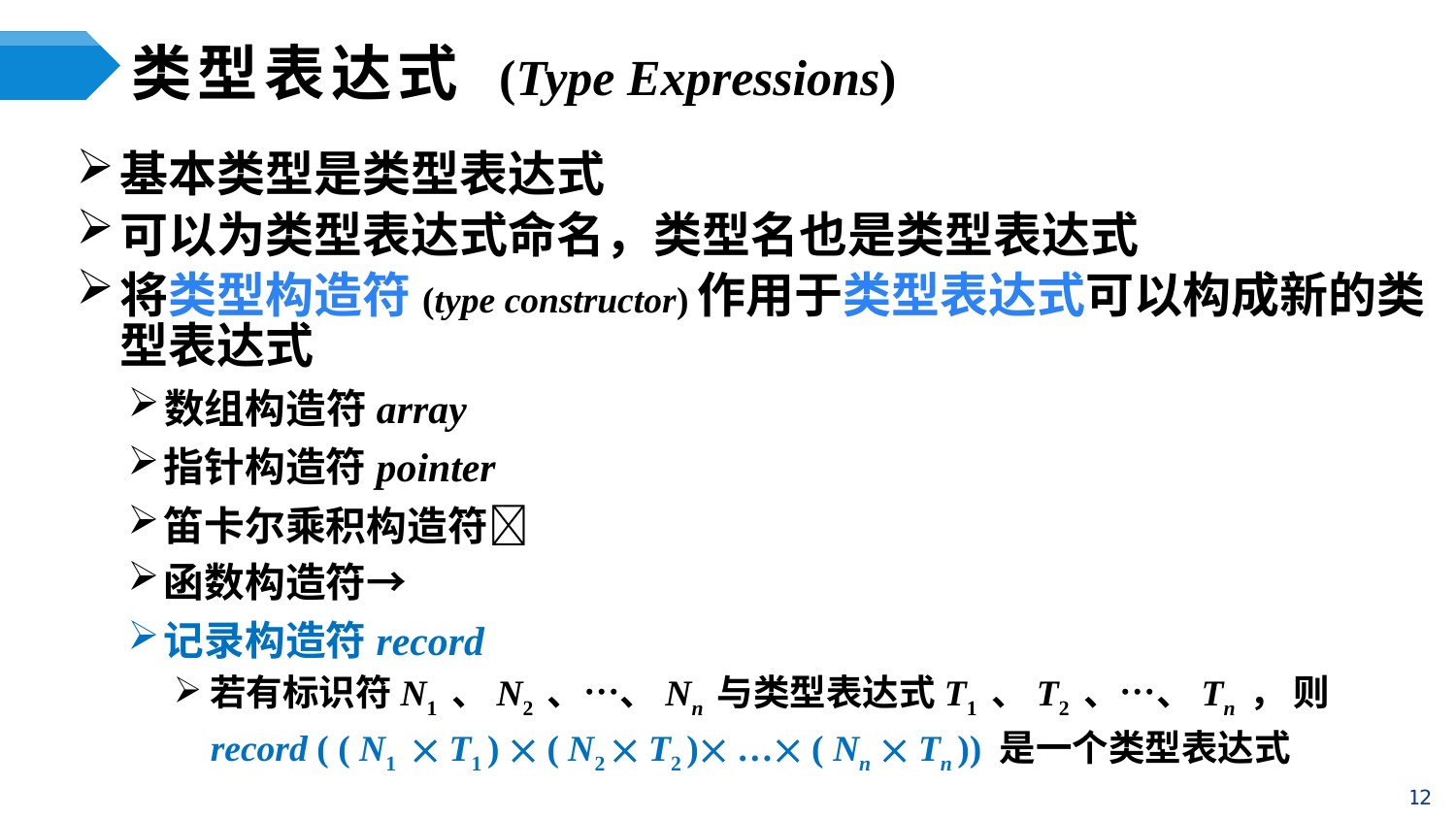

# 类型表达式 (Type Expressions)
基本类型是类型表达式
可以为类型表达式命名，类型名也是类型表达式
将类型构造符(type constructor)作用于类型表达式可以构成新的类型表达式
数组构造符array
指针构造符pointer
笛卡尔乘积构造符×
函数构造符→
记录构造符record
若有标识符N1 、N2 、…、Nn 与类型表达式T1 、T2 、…、Tn ， 则
    record ( ( N1  × T1 ) × ( N2 × T2 )× …× ( Nn × Tn )) 是一个类型表达式

12